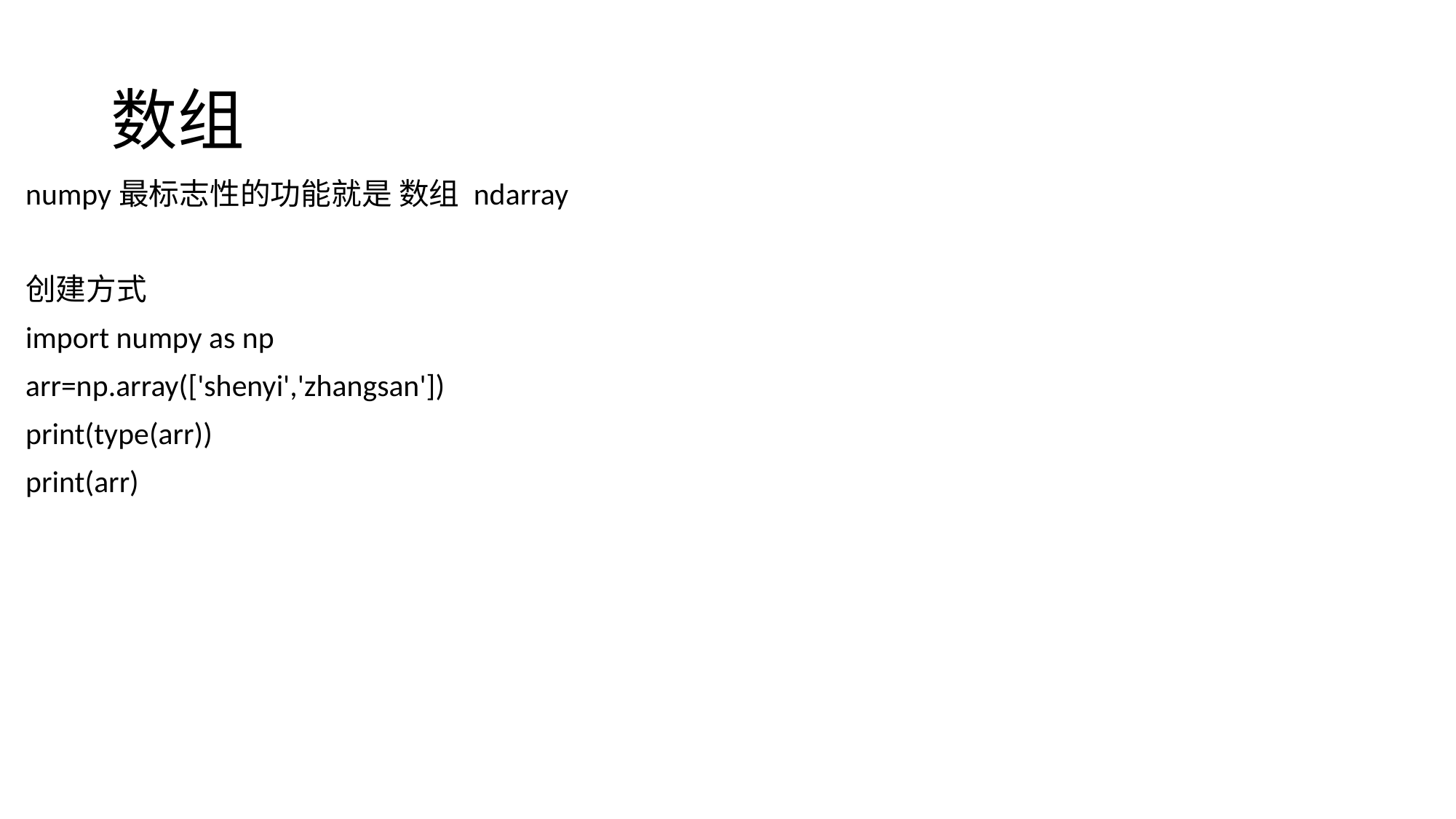

# 数组
numpy最标志性的功能就是 数组 ndarray

创建方式
import numpy as np
arr=np.array(['shenyi','zhangsan'])
print(type(arr))
print(arr)